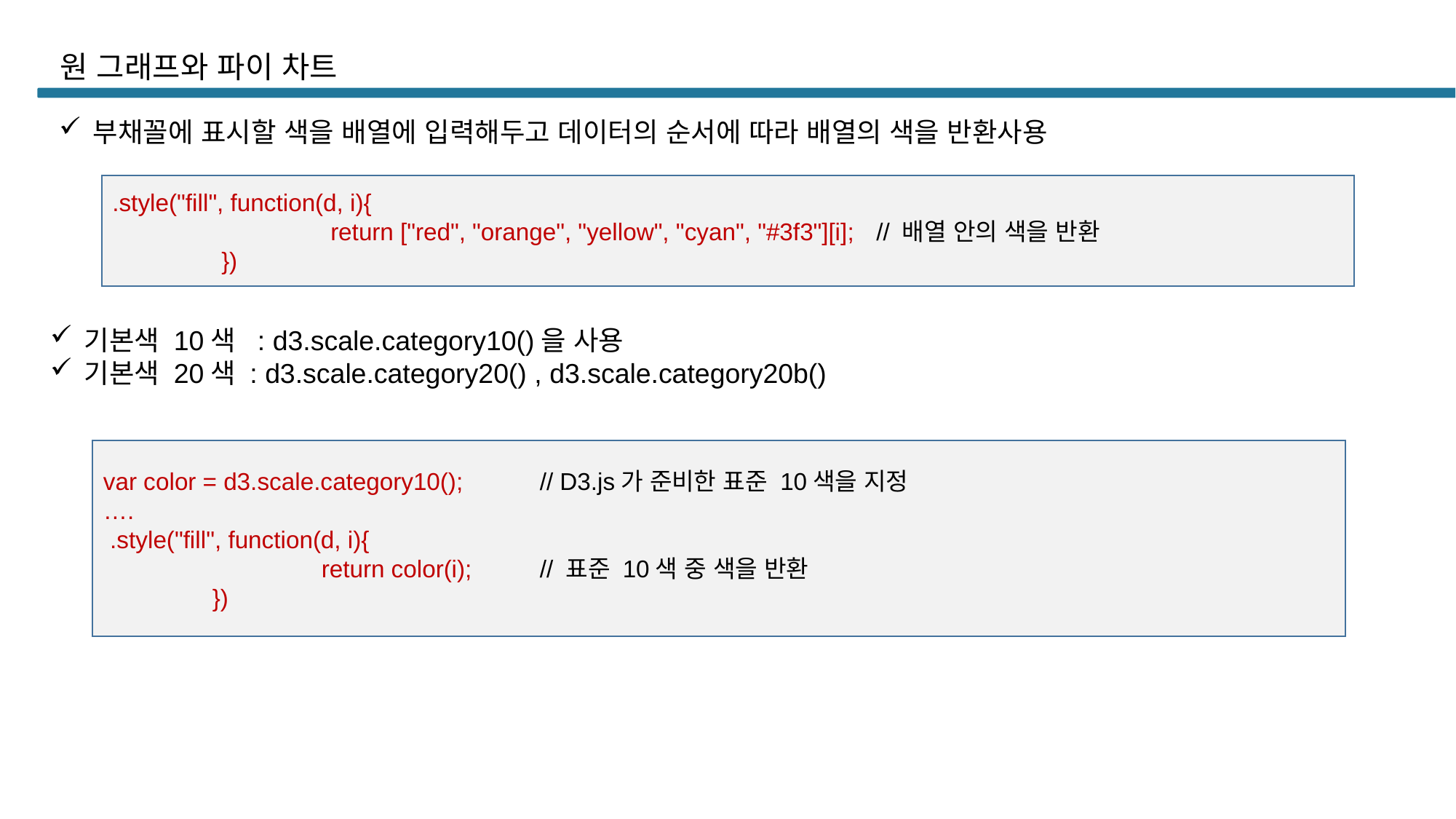

# 원 그래프와 파이 차트

부채꼴에 표시할 색을 배열에 입력해두고 데이터의 순서에 따라 배열의 색을 반환사용
.style("fill", function(d, i){
		return ["red", "orange", "yellow", "cyan", "#3f3"][i];	// 배열 안의 색을 반환
	})
기본색 10색  : d3.scale.category10()을 사용
기본색 20색 : d3.scale.category20() , d3.scale.category20b()
var color = d3.scale.category10();  	// D3.js가 준비한 표준 10색을 지정
….
 .style("fill", function(d, i){
		return color(i);	// 표준 10색 중 색을 반환
	})